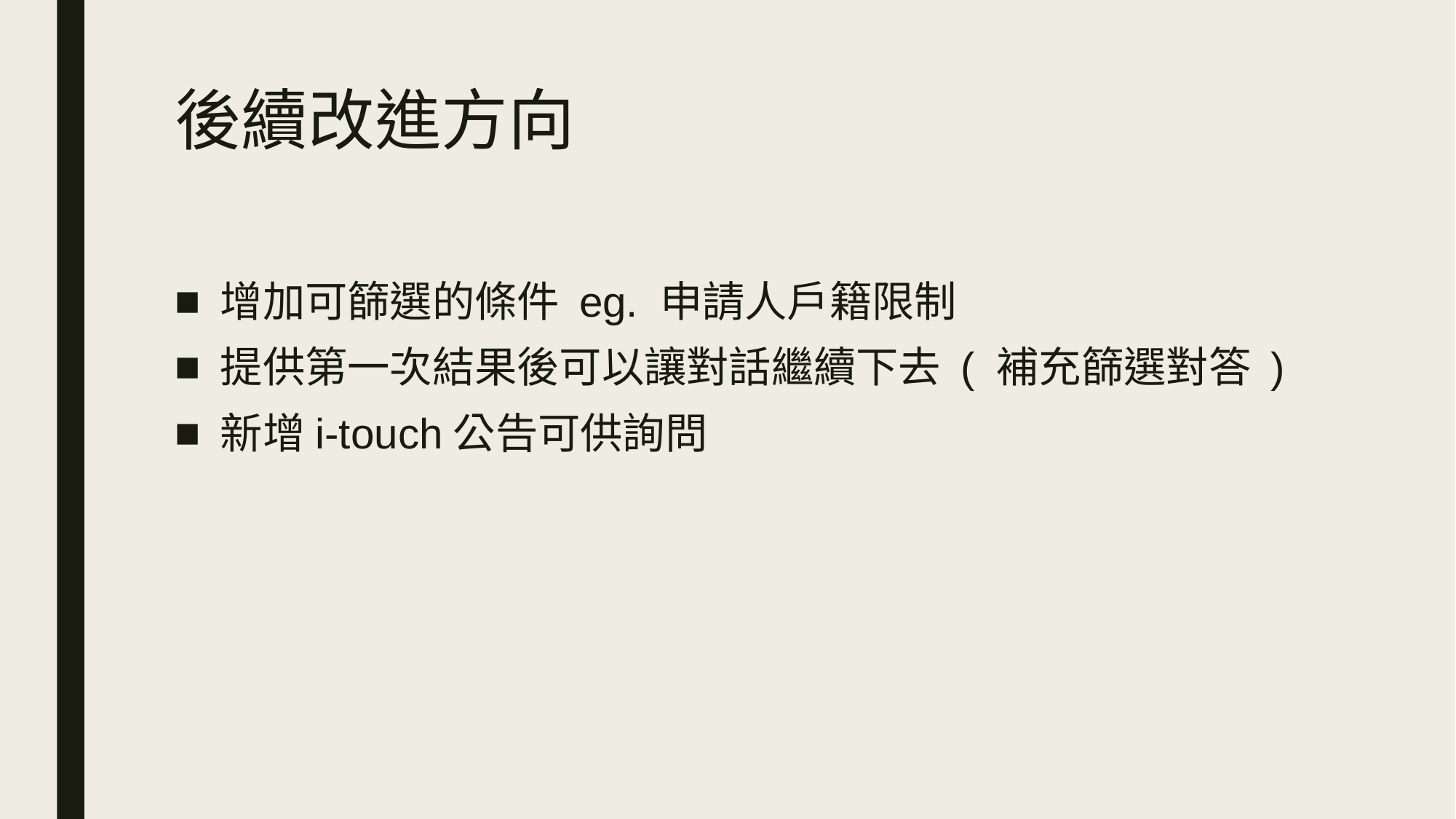

# 後續改進方向
增加可篩選的條件 eg. 申請人戶籍限制
提供第一次結果後可以讓對話繼續下去 ( 補充篩選對答 )
新增i-touch公告可供詢問